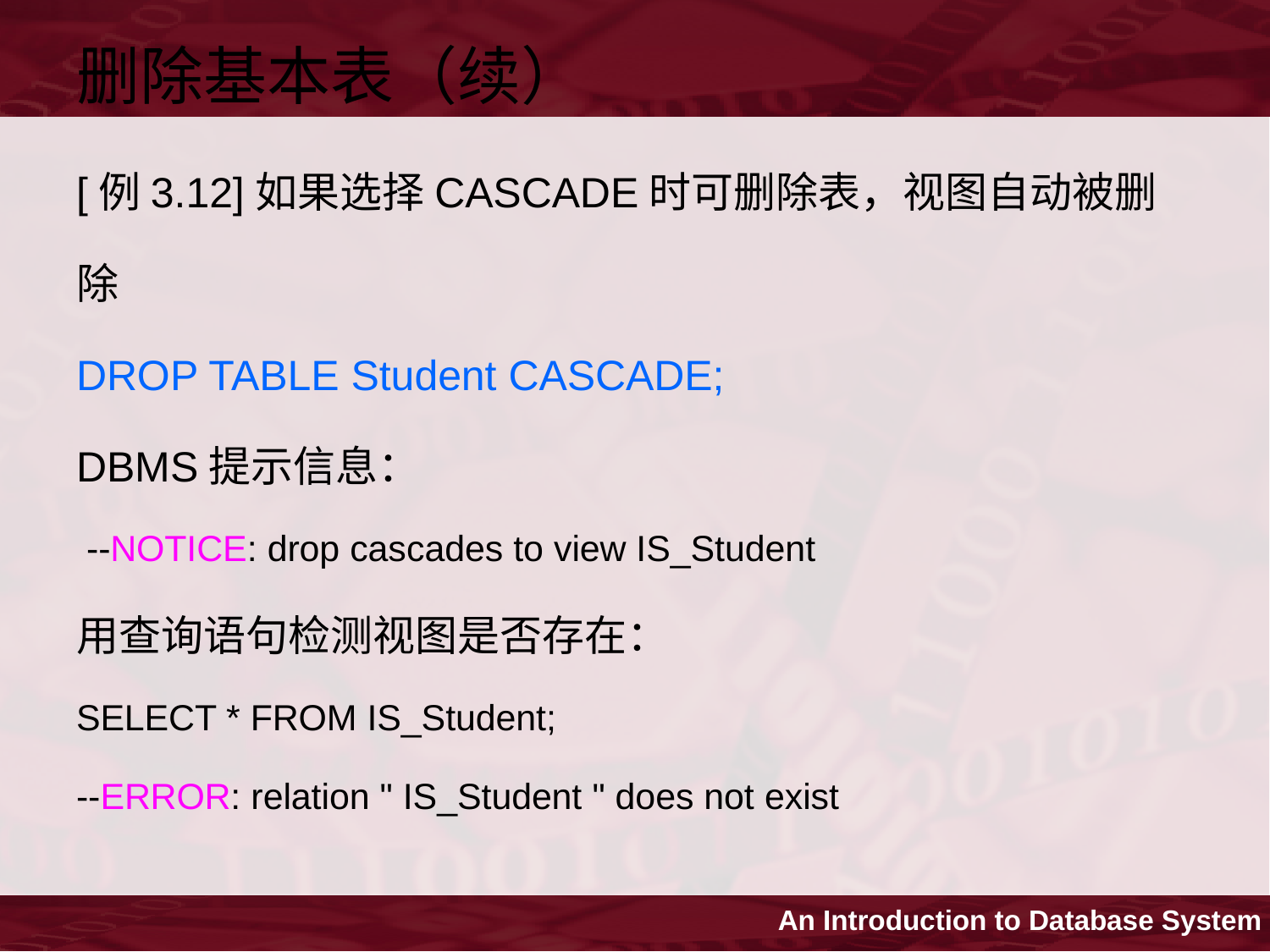

删除基本表（续）
[例3.12]如果选择CASCADE时可删除表，视图自动被删除
DROP TABLE Student CASCADE;
DBMS提示信息：
 --NOTICE: drop cascades to view IS_Student
用查询语句检测视图是否存在：
SELECT * FROM IS_Student;
--ERROR: relation " IS_Student " does not exist